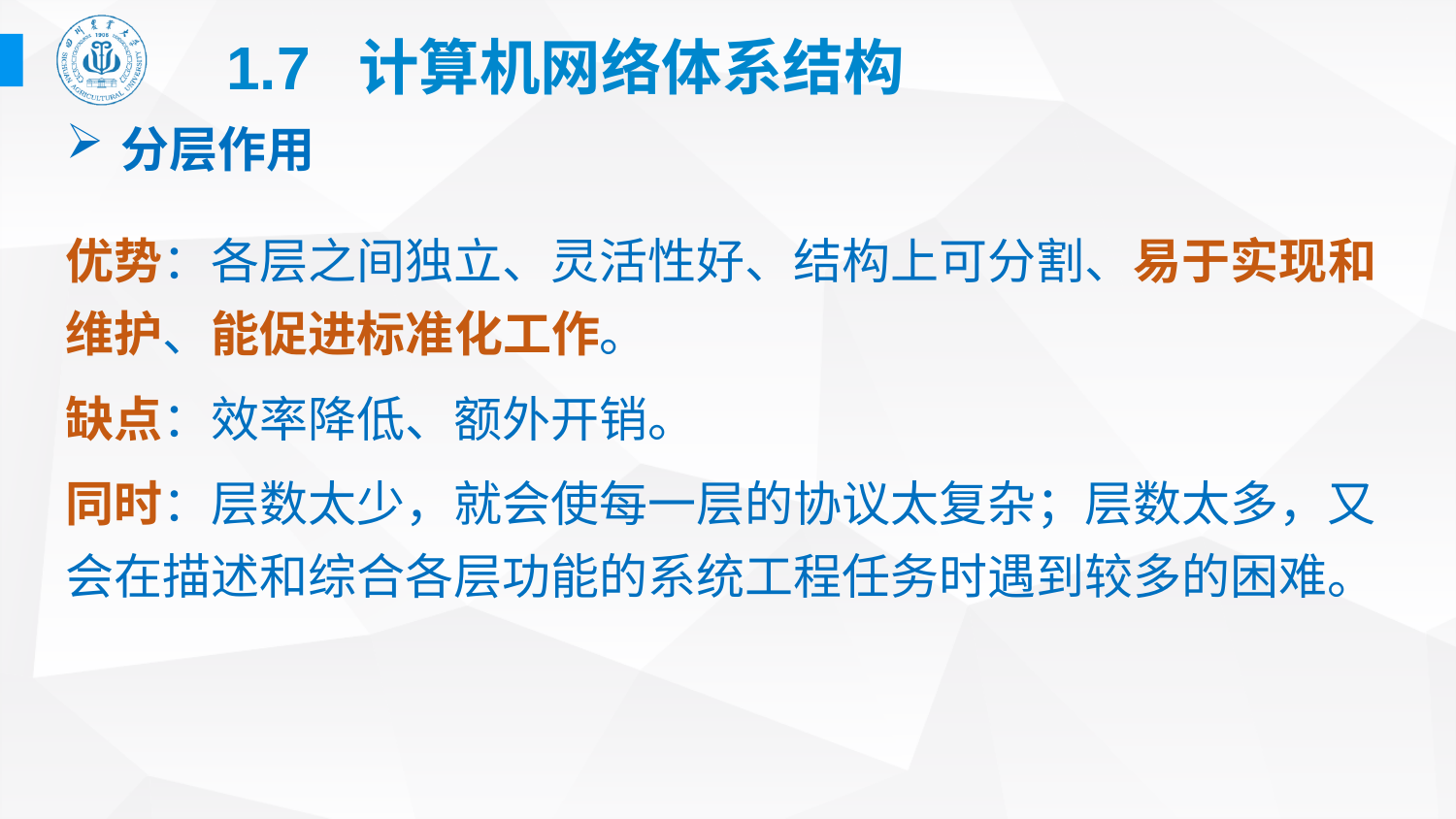

# 1.7  计算机网络体系结构
分层作用
优势：各层之间独立、灵活性好、结构上可分割、易于实现和维护、能促进标准化工作。
缺点：效率降低、额外开销。
同时：层数太少，就会使每一层的协议太复杂；层数太多，又会在描述和综合各层功能的系统工程任务时遇到较多的困难。